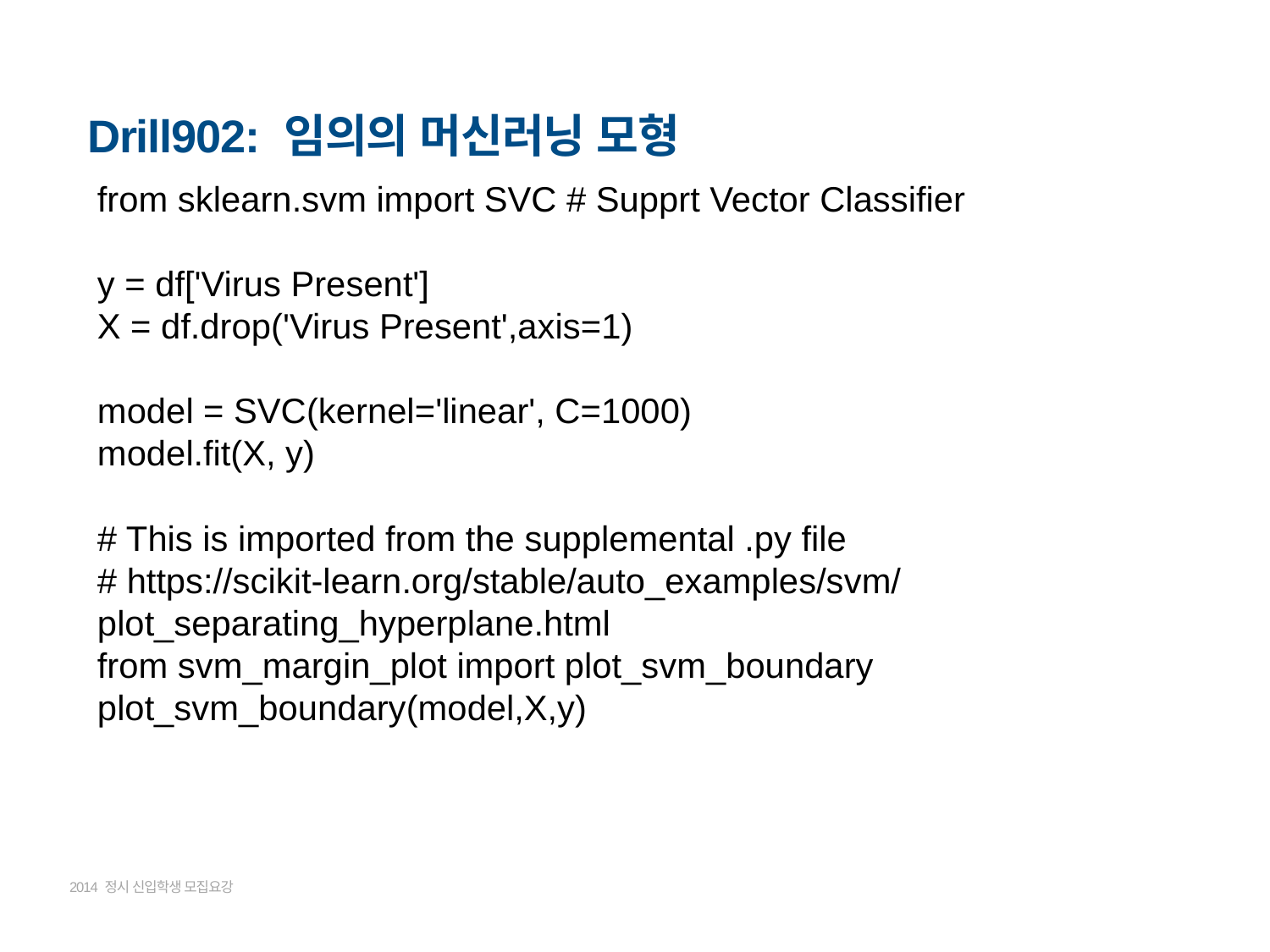

Drill902: 임의의 머신러닝 모형
from sklearn.svm import SVC # Supprt Vector Classifier

y = df['Virus Present']
X = df.drop('Virus Present',axis=1)

model = SVC(kernel='linear', C=1000)
model.fit(X, y)

# This is imported from the supplemental .py file
# https://scikit-learn.org/stable/auto_examples/svm/plot_separating_hyperplane.html
from svm_margin_plot import plot_svm_boundary
plot_svm_boundary(model,X,y)
2014 정시 신입학생 모집요강